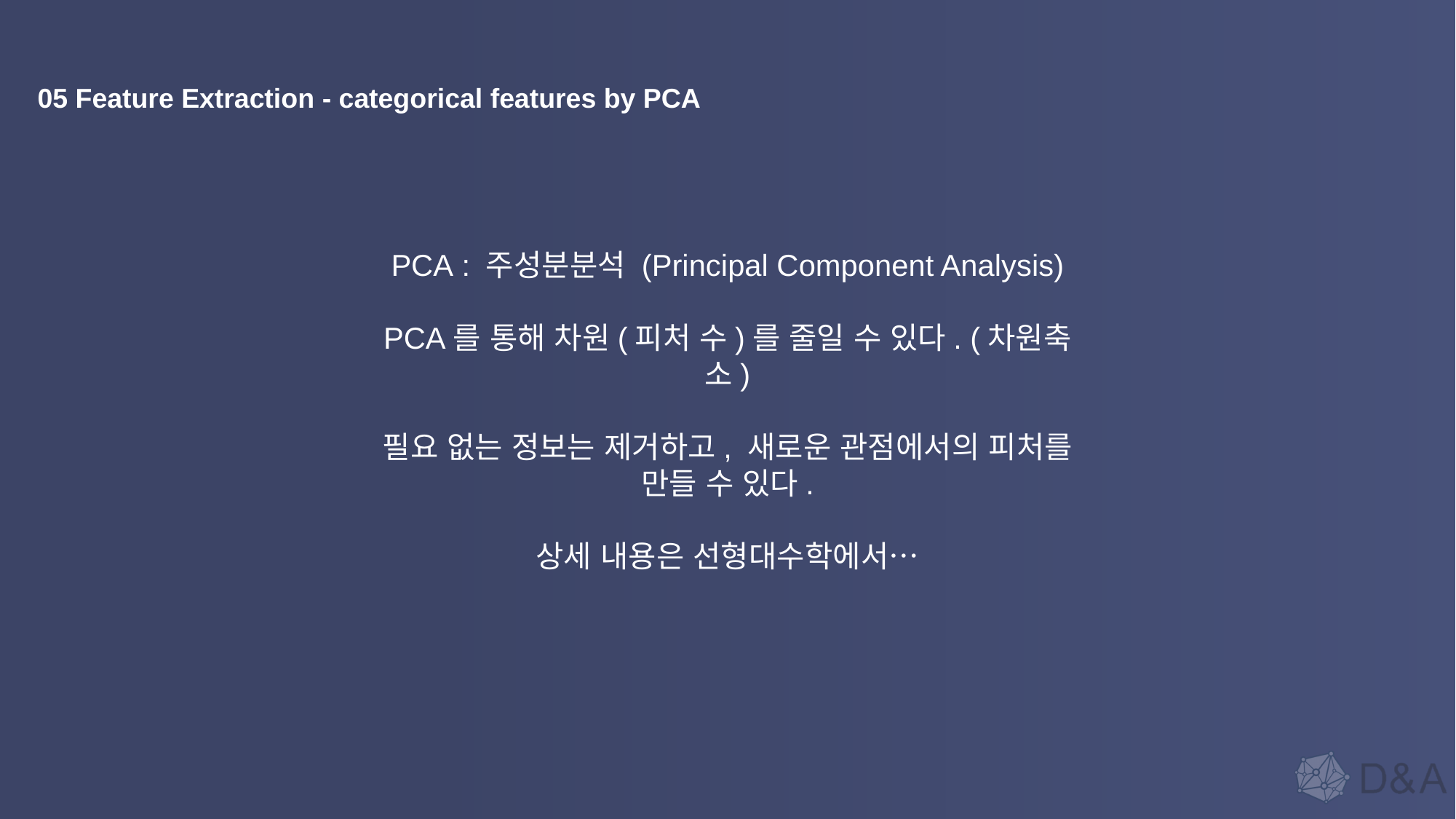

05 Feature Extraction - categorical features by PCA
PCA : 주성분분석 (Principal Component Analysis)

PCA를 통해 차원(피처 수)를 줄일 수 있다. (차원축소)

필요 없는 정보는 제거하고, 새로운 관점에서의 피처를 만들 수 있다.

상세 내용은 선형대수학에서…